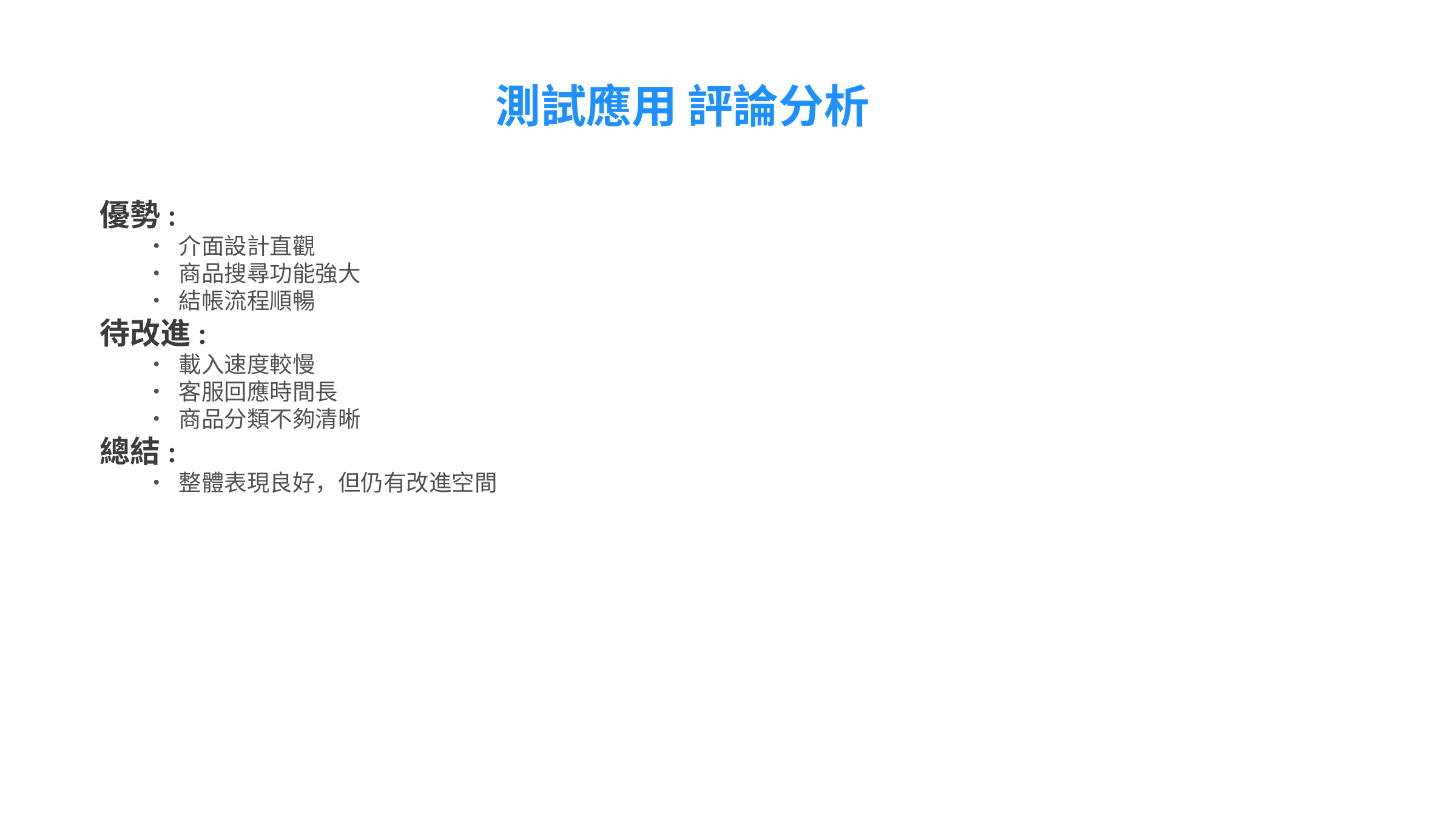

#

測試應用 評論分析

優勢:
• 介面設計直觀
• 商品搜尋功能強大
• 結帳流程順暢
待改進:
• 載入速度較慢
• 客服回應時間長
• 商品分類不夠清晰
總結:
• 整體表現良好，但仍有改進空間